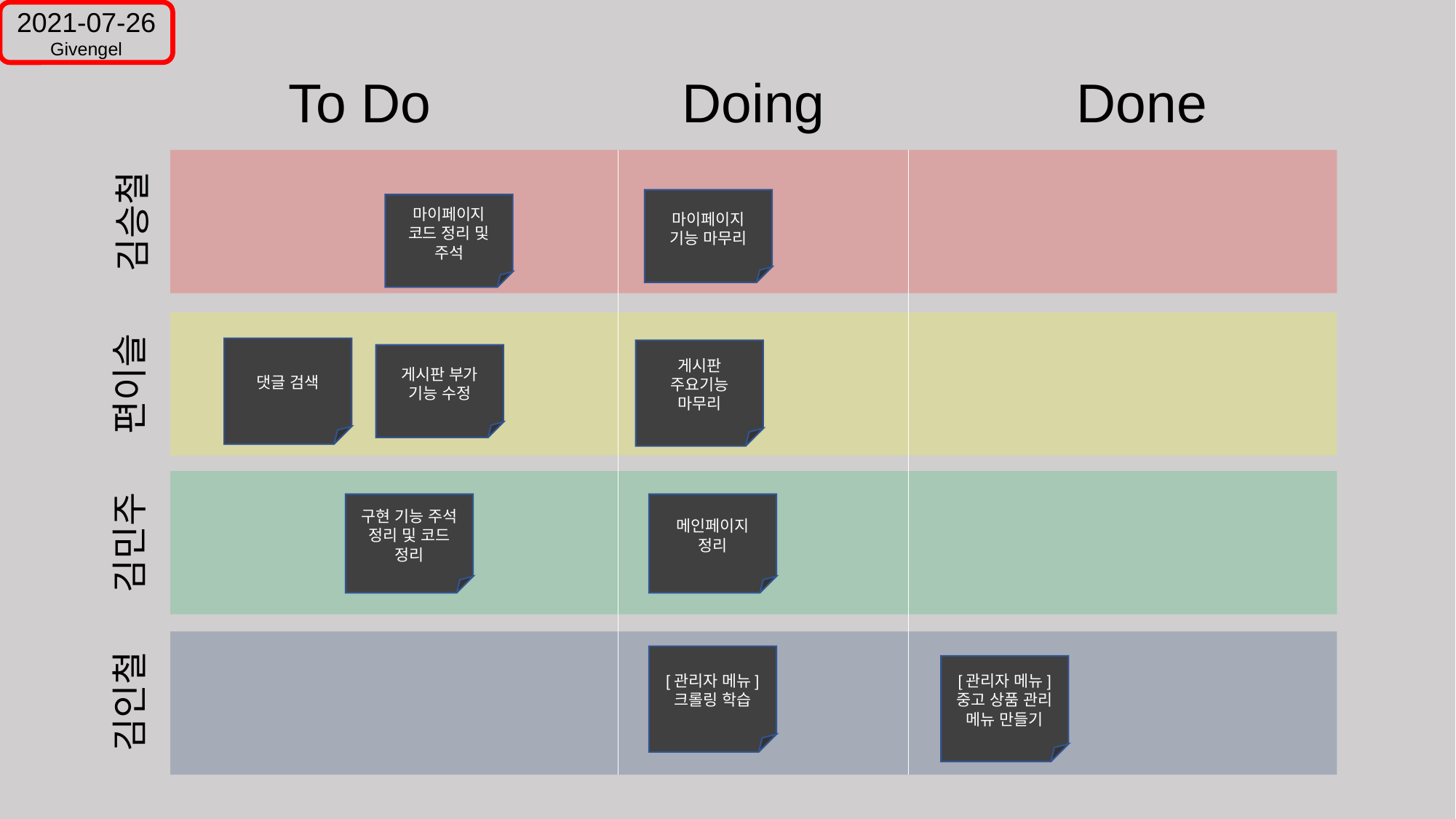

2021-07-26
Givengel
Done
Doing
To Do

마이페이지 기능 마무리
김승철
마이페이지 코드 정리 및 주석

댓글 검색
게시판 주요기능 마무리
게시판 부가 기능 수정
편이슬

구현 기능 주석 정리 및 코드 정리
메인페이지 정리
김민주

[관리자 메뉴]
크롤링 학습
[관리자 메뉴]
중고 상품 관리 메뉴 만들기
김인철